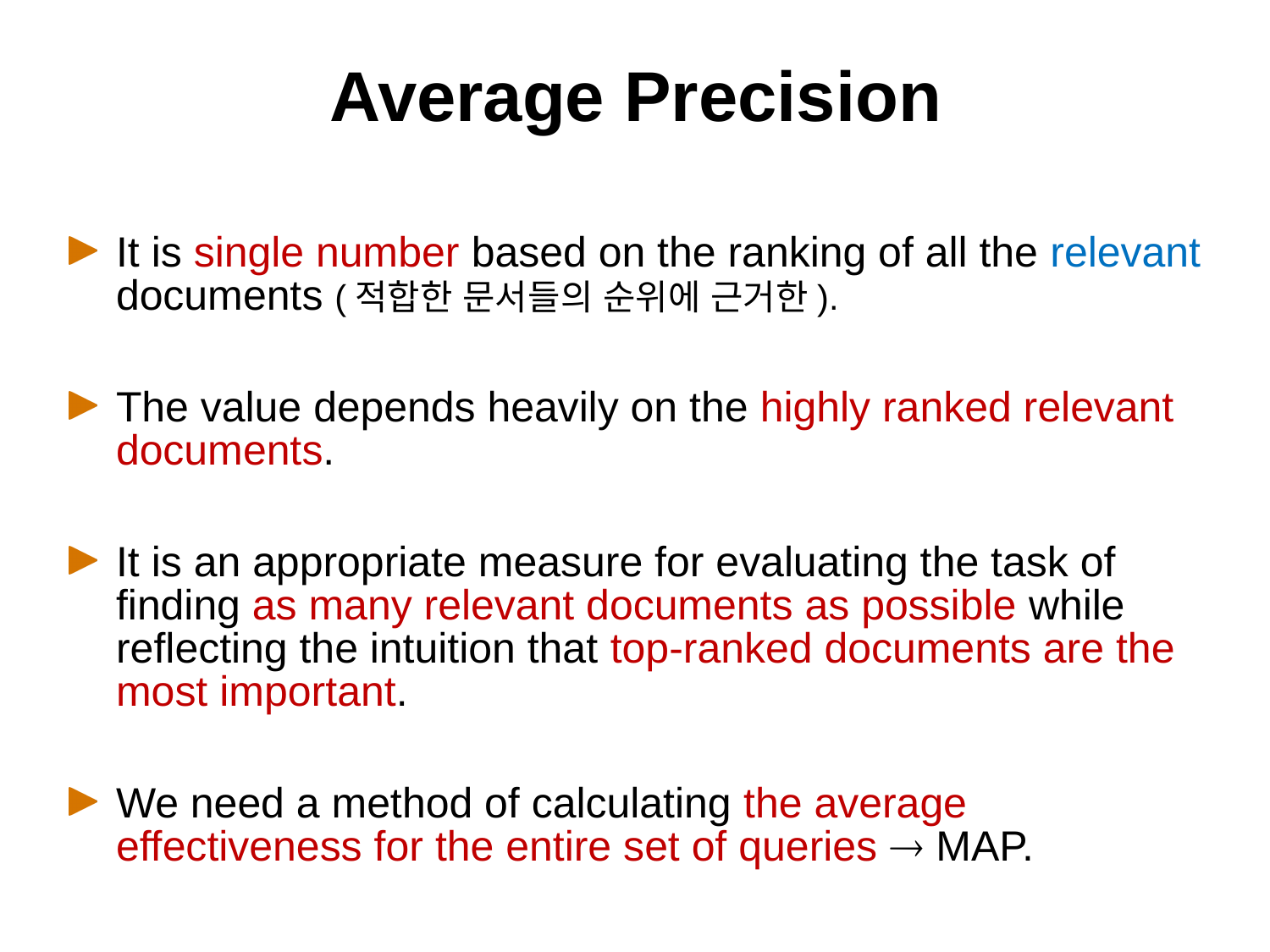

# Average Precision
It is single number based on the ranking of all the relevant documents (적합한 문서들의 순위에 근거한).

The value depends heavily on the highly ranked relevant documents.

It is an appropriate measure for evaluating the task of finding as many relevant documents as possible while reflecting the intuition that top-ranked documents are the most important.

We need a method of calculating the average effectiveness for the entire set of queries → MAP.